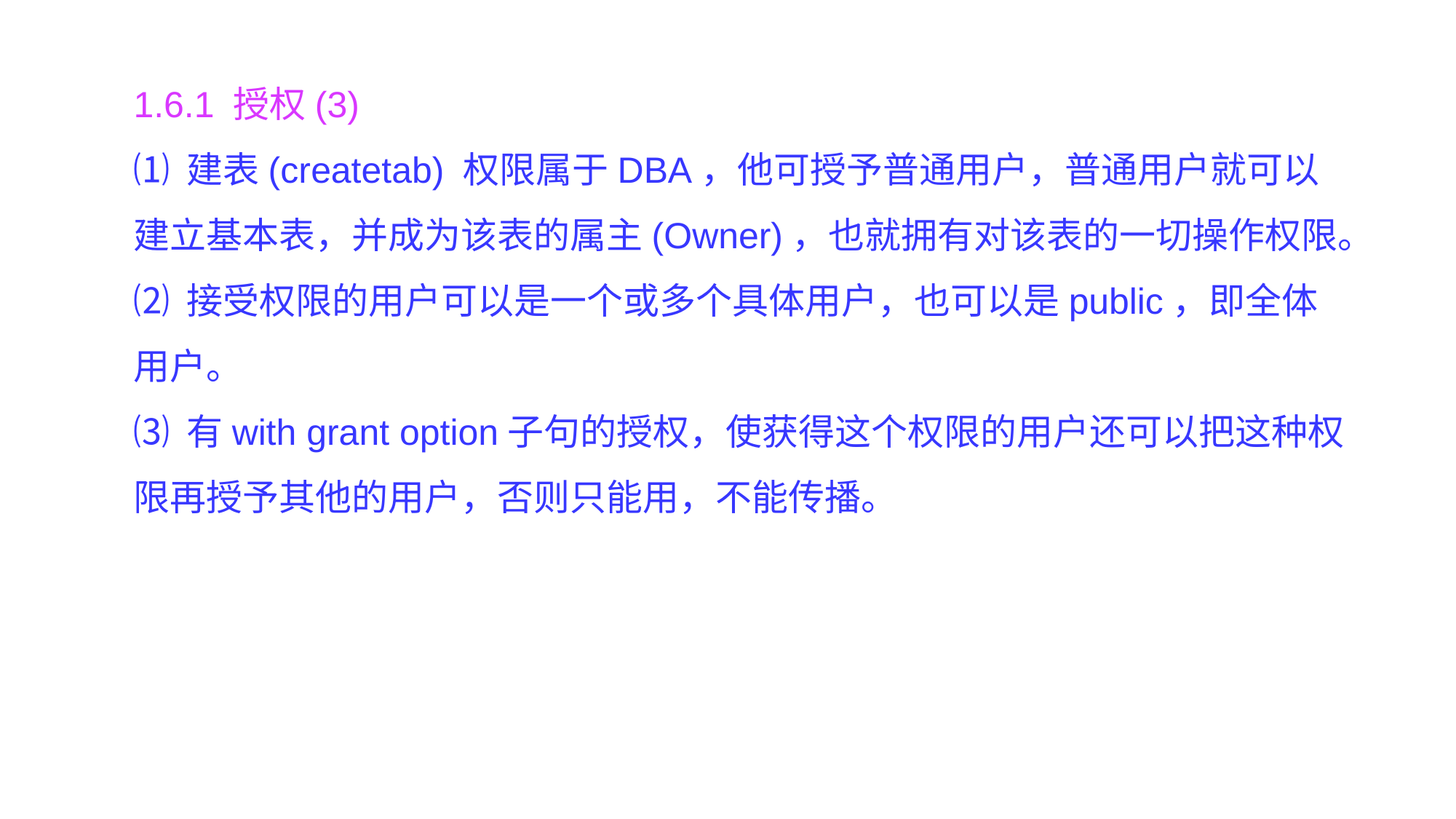

1.6.1 授权(3)
⑴ 建表(createtab) 权限属于DBA，他可授予普通用户，普通用户就可以建立基本表，并成为该表的属主(Owner)，也就拥有对该表的一切操作权限。
⑵ 接受权限的用户可以是一个或多个具体用户，也可以是public，即全体用户。
⑶ 有with grant option子句的授权，使获得这个权限的用户还可以把这种权限再授予其他的用户，否则只能用，不能传播。